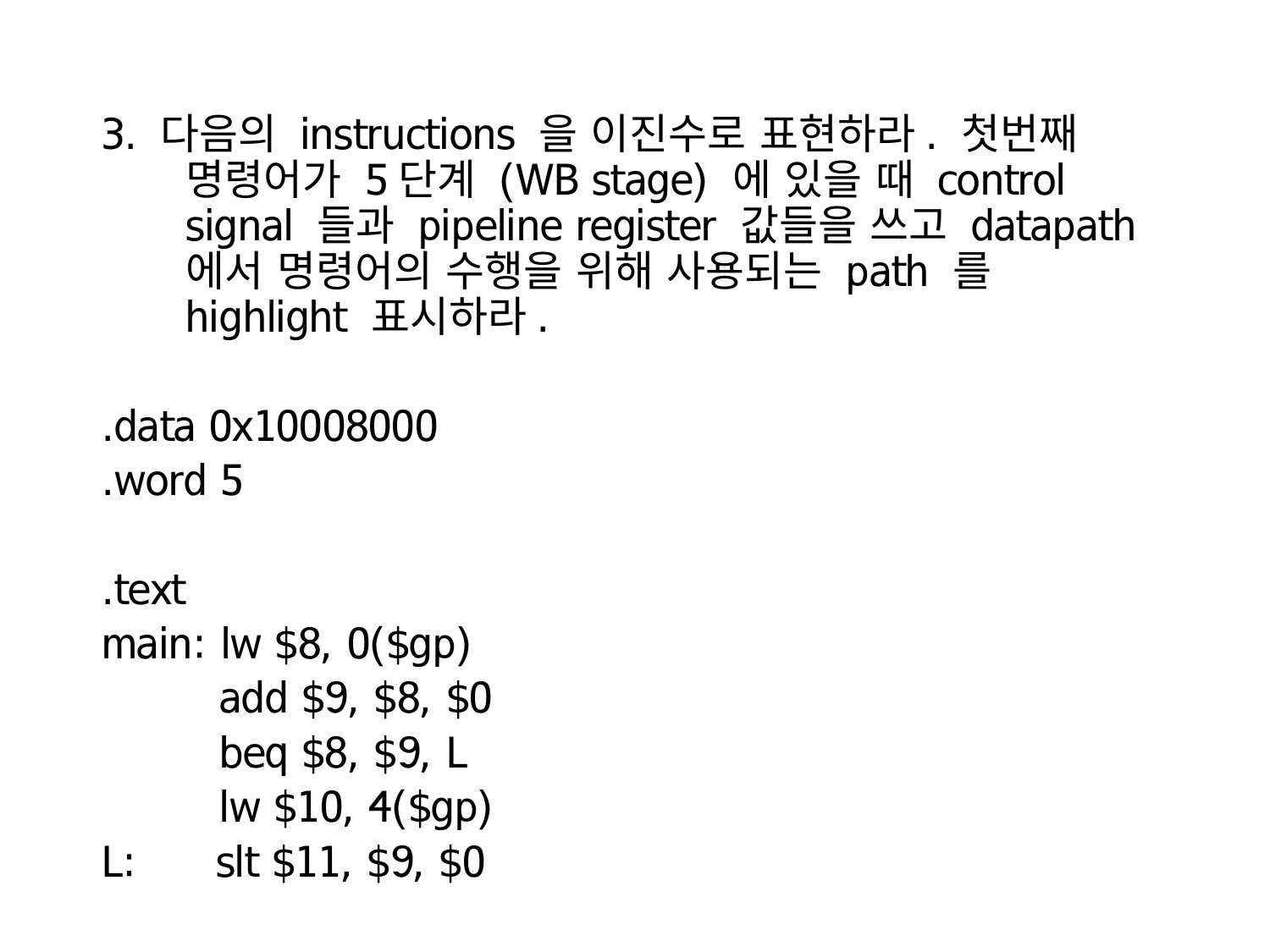

3. 다음의 instructions 을 이진수로 표현하라. 첫번째 명령어가 5단계 (WB stage) 에 있을 때 control signal 들과 pipeline register 값들을 쓰고 datapath 에서 명령어의 수행을 위해 사용되는 path 를 highlight 표시하라.

.data 0x10008000
.word 5

.text
main: lw $8, 0($gp)
         add $9, $8, $0
         beq $8, $9, L
         lw $10, 4($gp)
L:      slt $11, $9, $0